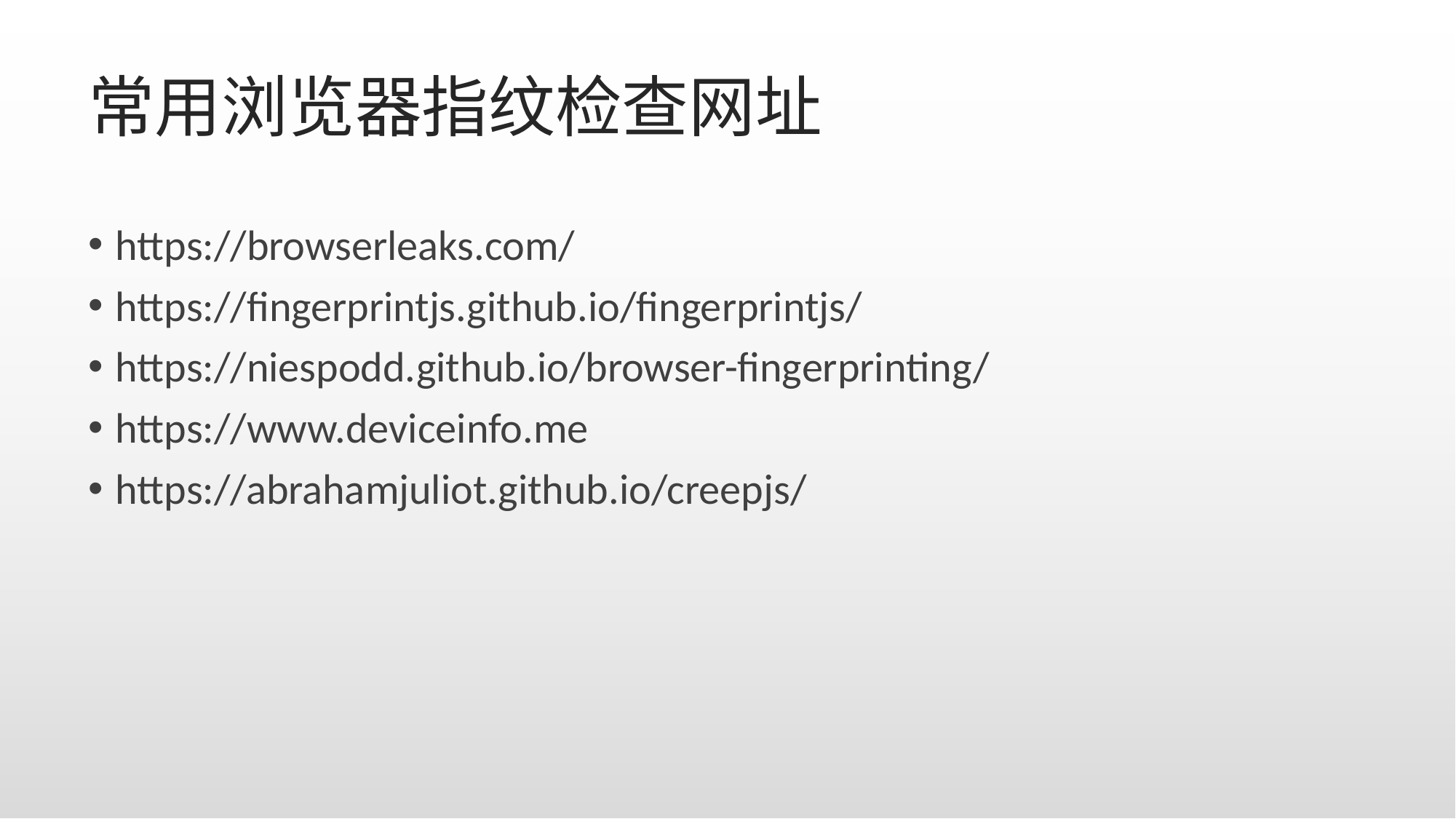

# 常用浏览器指纹检查网址
https://browserleaks.com/
https://fingerprintjs.github.io/fingerprintjs/
https://niespodd.github.io/browser-fingerprinting/
https://www.deviceinfo.me
https://abrahamjuliot.github.io/creepjs/